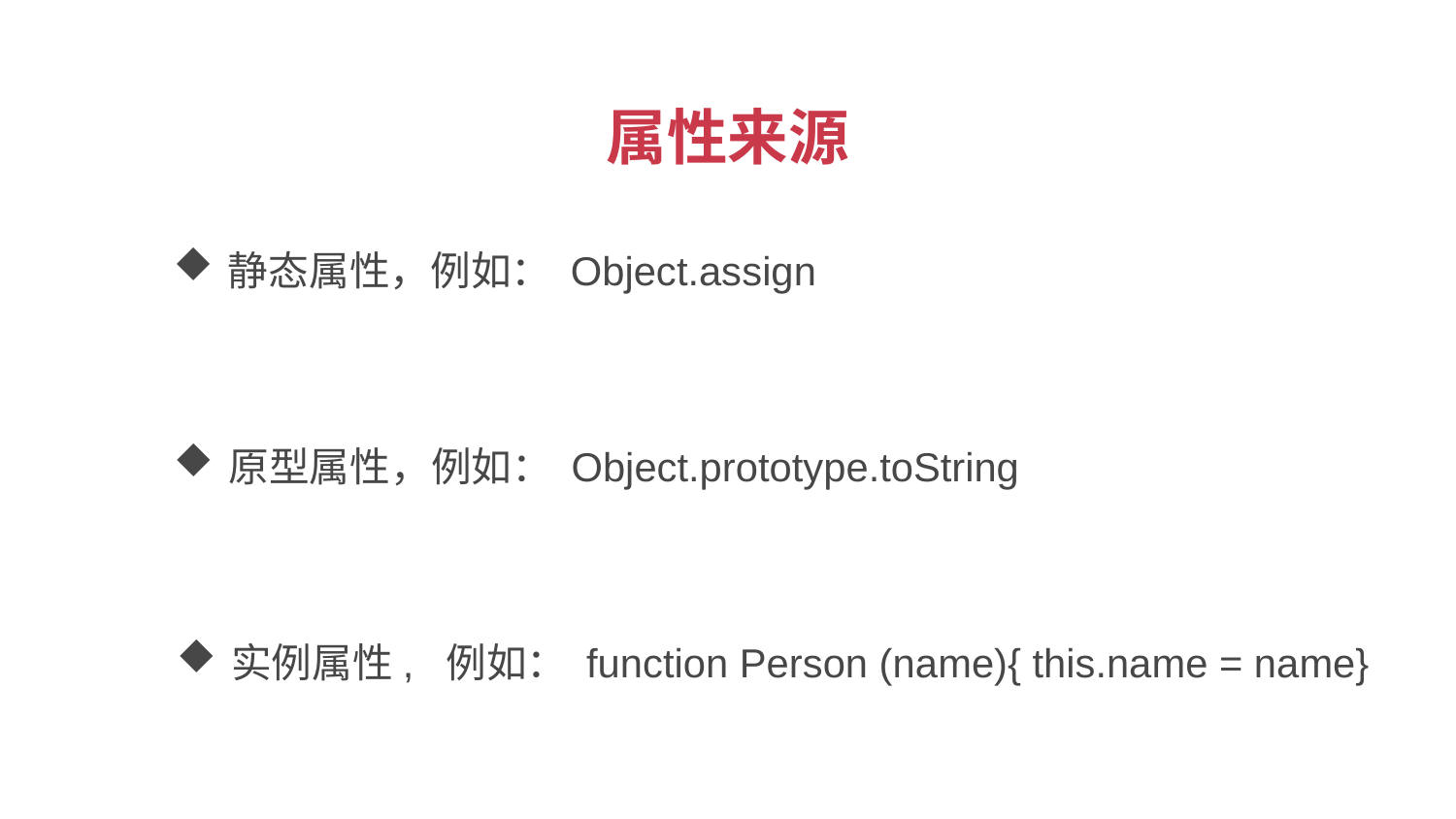

属性来源
静态属性，例如： Object.assign
原型属性，例如： Object.prototype.toString
实例属性,  例如： function Person (name){ this.name = name}